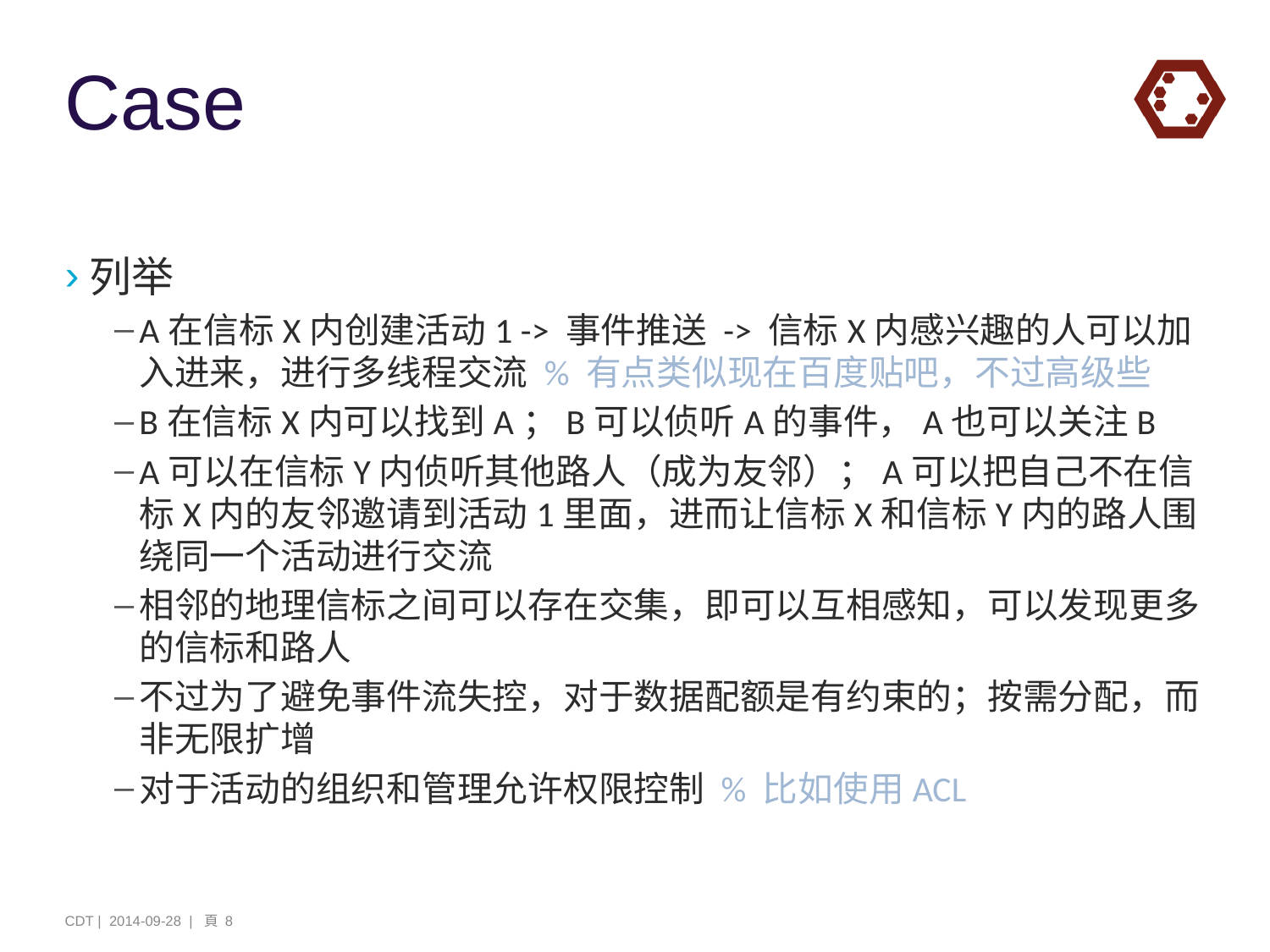

# Case
列举
A在信标X内创建活动1 -> 事件推送 -> 信标X内感兴趣的人可以加入进来，进行多线程交流 % 有点类似现在百度贴吧，不过高级些
B在信标X内可以找到A；B可以侦听A的事件，A也可以关注B
A可以在信标Y内侦听其他路人（成为友邻）；A可以把自己不在信标X内的友邻邀请到活动1里面，进而让信标X和信标Y内的路人围绕同一个活动进行交流
相邻的地理信标之间可以存在交集，即可以互相感知，可以发现更多的信标和路人
不过为了避免事件流失控，对于数据配额是有约束的；按需分配，而非无限扩增
对于活动的组织和管理允许权限控制 % 比如使用ACL